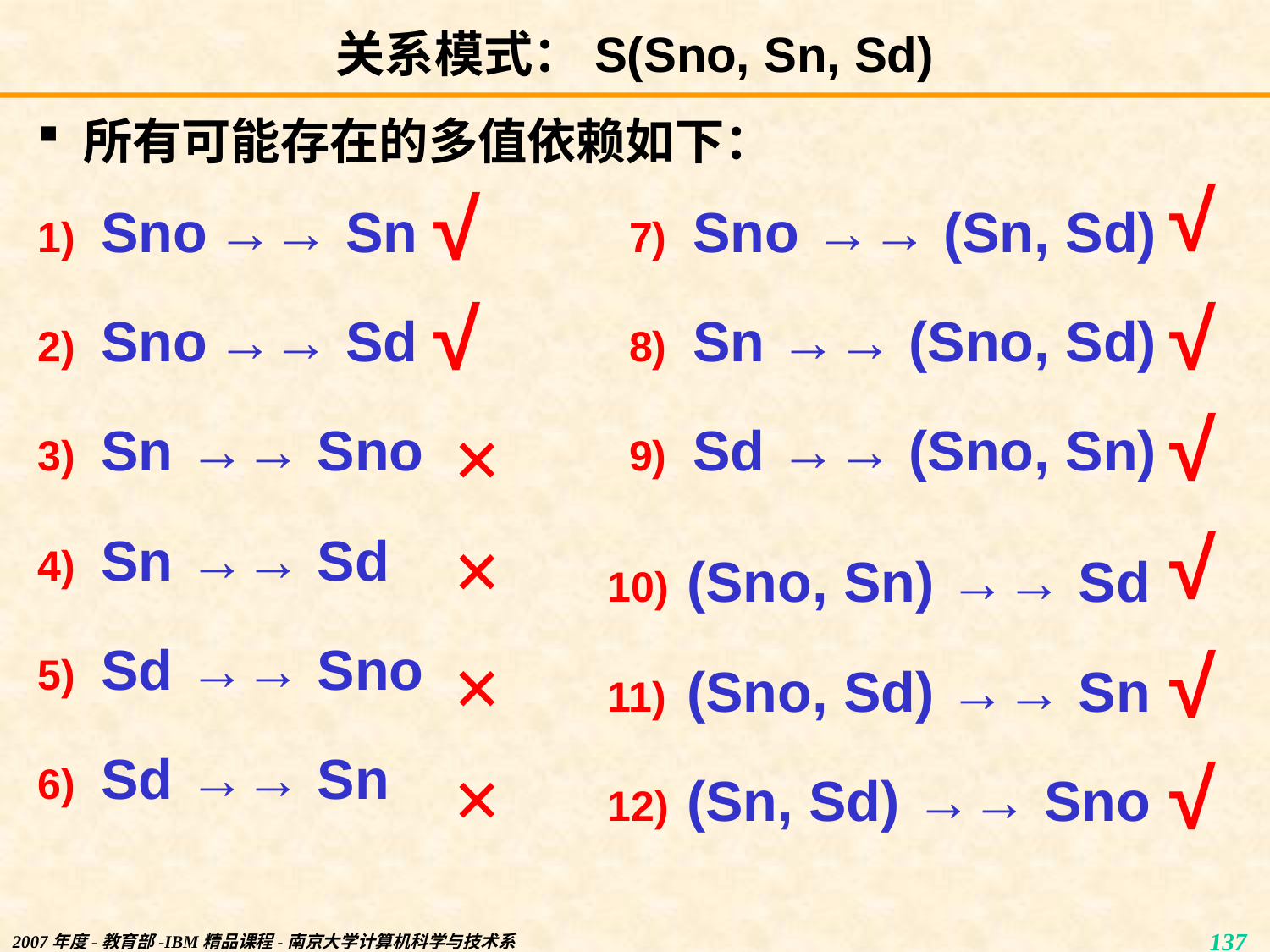

# 关系模式：S(Sno, Sn, Sd)
 所有可能存在的多值依赖如下：
√
√
√
√
√
√
√
√
Sno →→ Sn
Sno →→ Sd
Sn →→ Sno
Sn →→ Sd
Sd →→ Sno
Sd →→ Sn
Sno →→ (Sn, Sd)
Sn →→ (Sno, Sd)
Sd →→ (Sno, Sn)
×
×
×
×
 (Sno, Sn) →→ Sd
 (Sno, Sd) →→ Sn
 (Sn, Sd) →→ Sno
137
2007年度-教育部-IBM精品课程-南京大学计算机科学与技术系